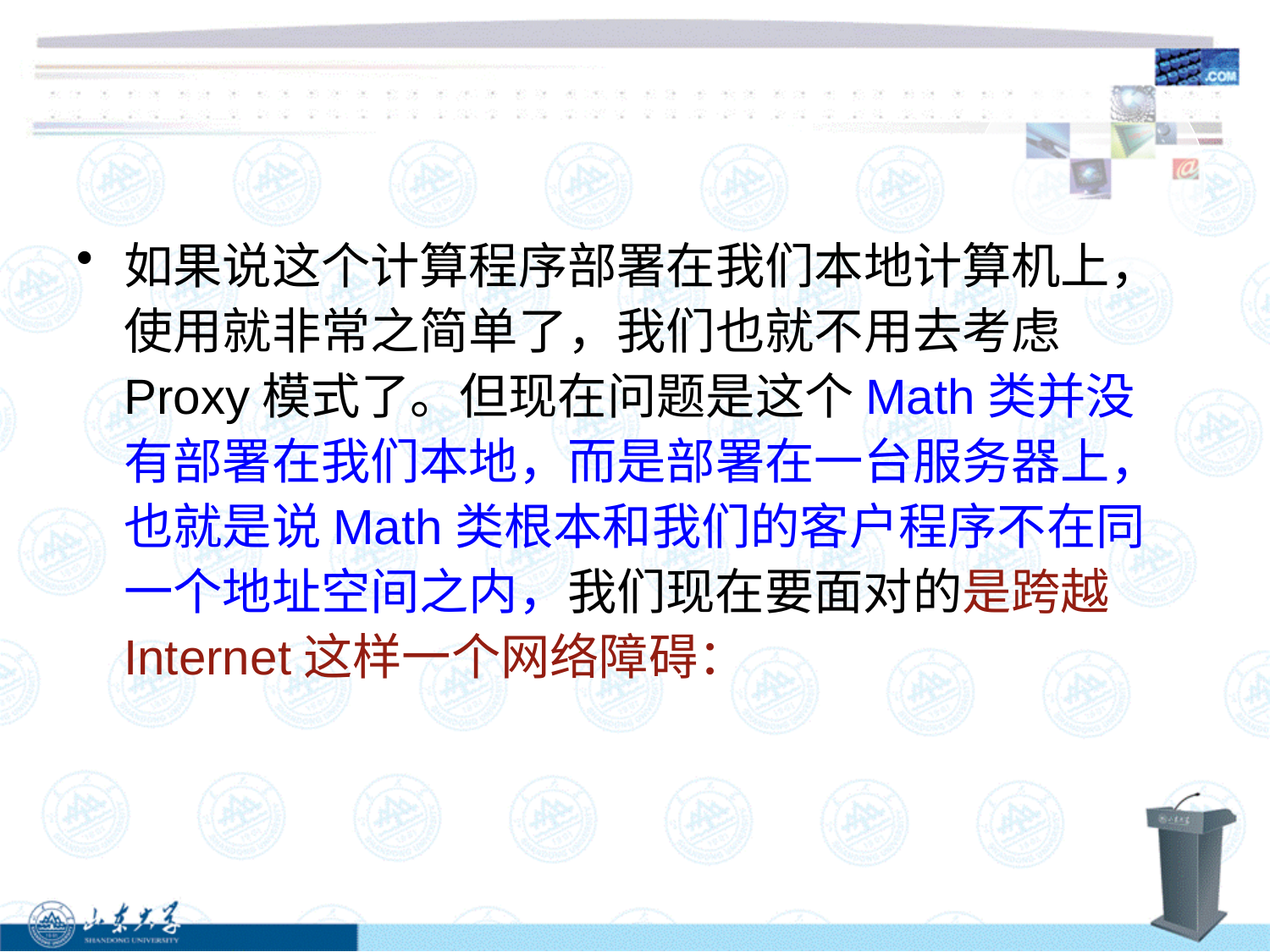

#
如果说这个计算程序部署在我们本地计算机上，使用就非常之简单了，我们也就不用去考虑Proxy模式了。但现在问题是这个Math类并没有部署在我们本地，而是部署在一台服务器上，也就是说Math类根本和我们的客户程序不在同一个地址空间之内，我们现在要面对的是跨越Internet这样一个网络障碍：